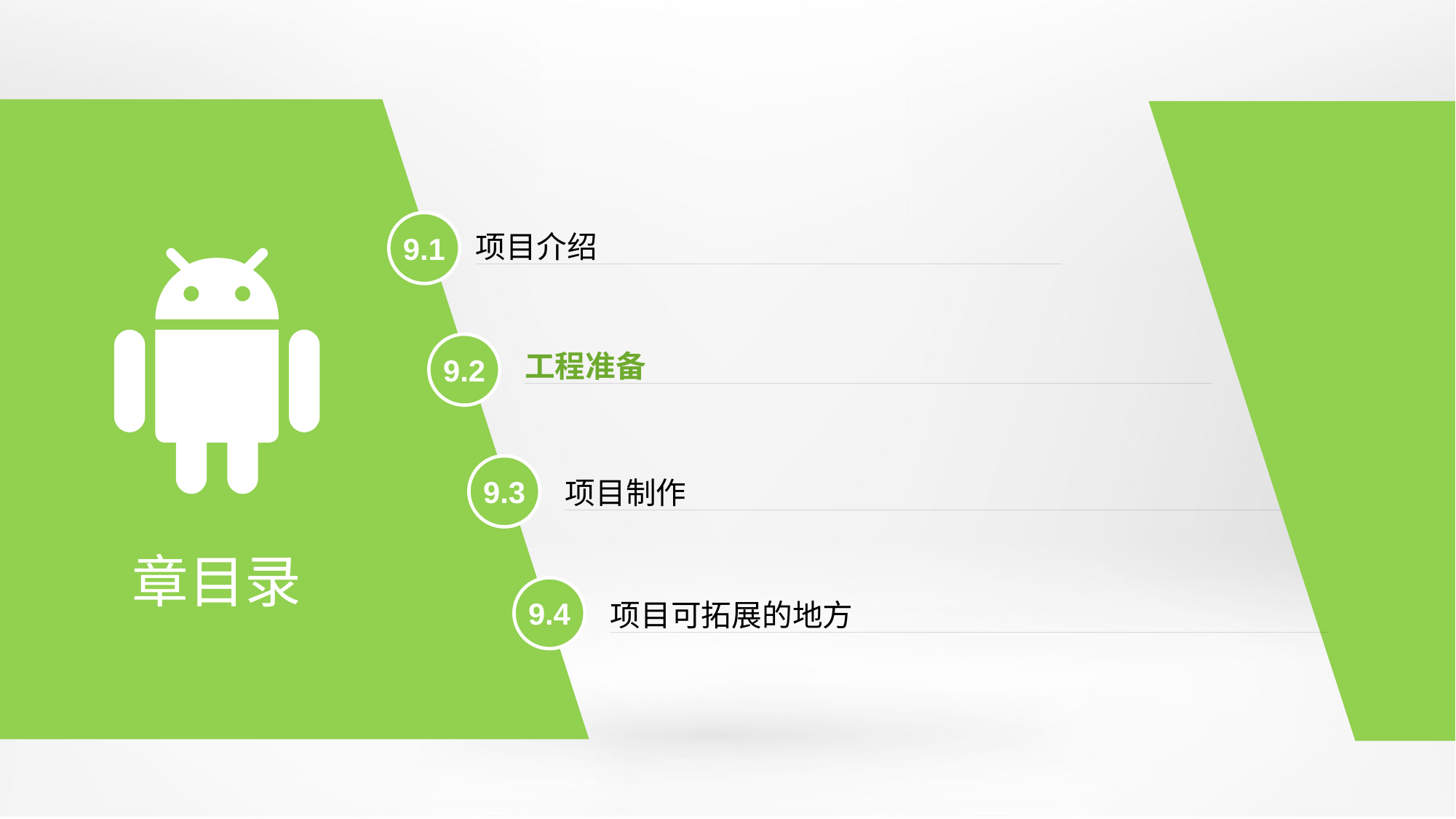

9.1
项目介绍

9.2
工程准备
9.3
项目制作
章目录
9.4
项目可拓展的地方